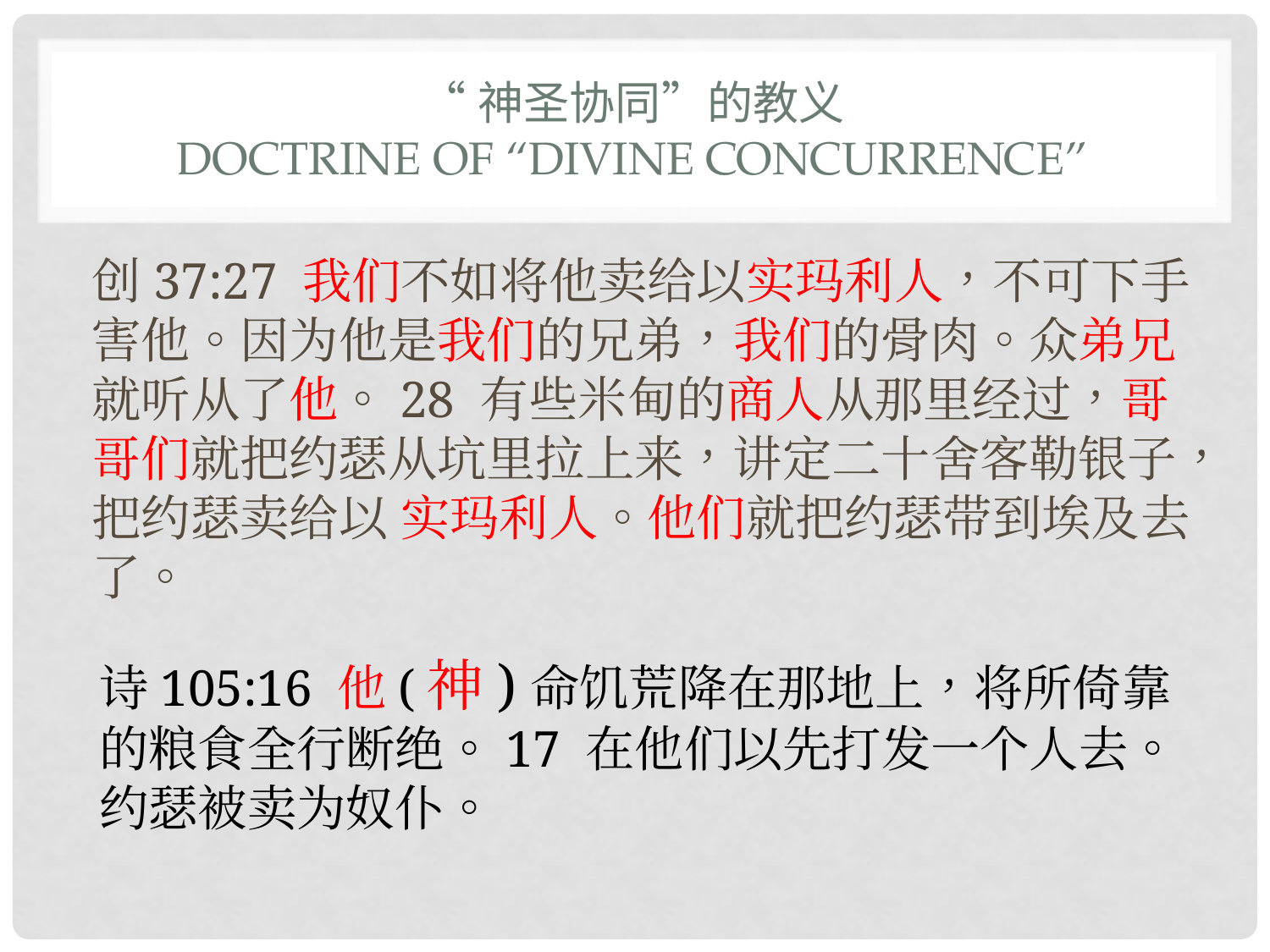

# “神圣协同”的教义 Doctrine of “divine concurrence”
创37:27 我们不如将他卖给以实玛利人，不可下手害他。因为他是我们的兄弟，我们的骨肉。众弟兄就听从了他。28 有些米甸的商人从那里经过，哥哥们就把约瑟从坑里拉上来，讲定二十舍客勒银子，把约瑟卖给以 实玛利人。他们就把约瑟带到埃及去了。

诗105:16 他(神)命饥荒降在那地上，将所倚靠的粮食全行断绝。17 在他们以先打发一个人去。约瑟被卖为奴仆。